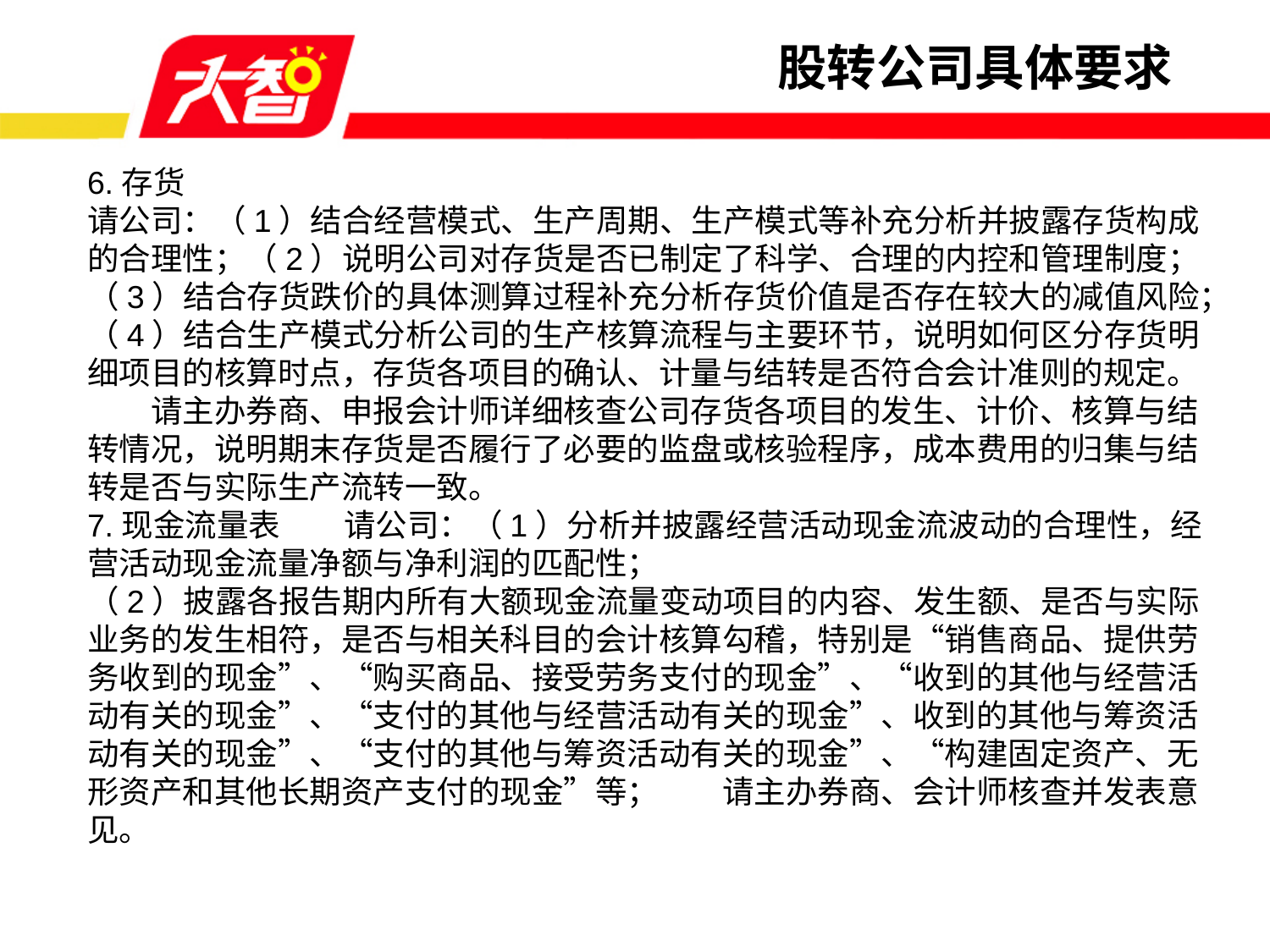

股转公司具体要求
6.存货
请公司：（1）结合经营模式、生产周期、生产模式等补充分析并披露存货构成的合理性；（2）说明公司对存货是否已制定了科学、合理的内控和管理制度；（3）结合存货跌价的具体测算过程补充分析存货价值是否存在较大的减值风险；（4）结合生产模式分析公司的生产核算流程与主要环节，说明如何区分存货明细项目的核算时点，存货各项目的确认、计量与结转是否符合会计准则的规定。　　请主办券商、申报会计师详细核查公司存货各项目的发生、计价、核算与结转情况，说明期末存货是否履行了必要的监盘或核验程序，成本费用的归集与结转是否与实际生产流转一致。
7.现金流量表　　请公司：（1）分析并披露经营活动现金流波动的合理性，经营活动现金流量净额与净利润的匹配性；
（2）披露各报告期内所有大额现金流量变动项目的内容、发生额、是否与实际业务的发生相符，是否与相关科目的会计核算勾稽，特别是“销售商品、提供劳务收到的现金”、“购买商品、接受劳务支付的现金”、“收到的其他与经营活动有关的现金”、“支付的其他与经营活动有关的现金”、收到的其他与筹资活动有关的现金”、“支付的其他与筹资活动有关的现金”、“构建固定资产、无形资产和其他长期资产支付的现金”等；　　请主办券商、会计师核查并发表意见。